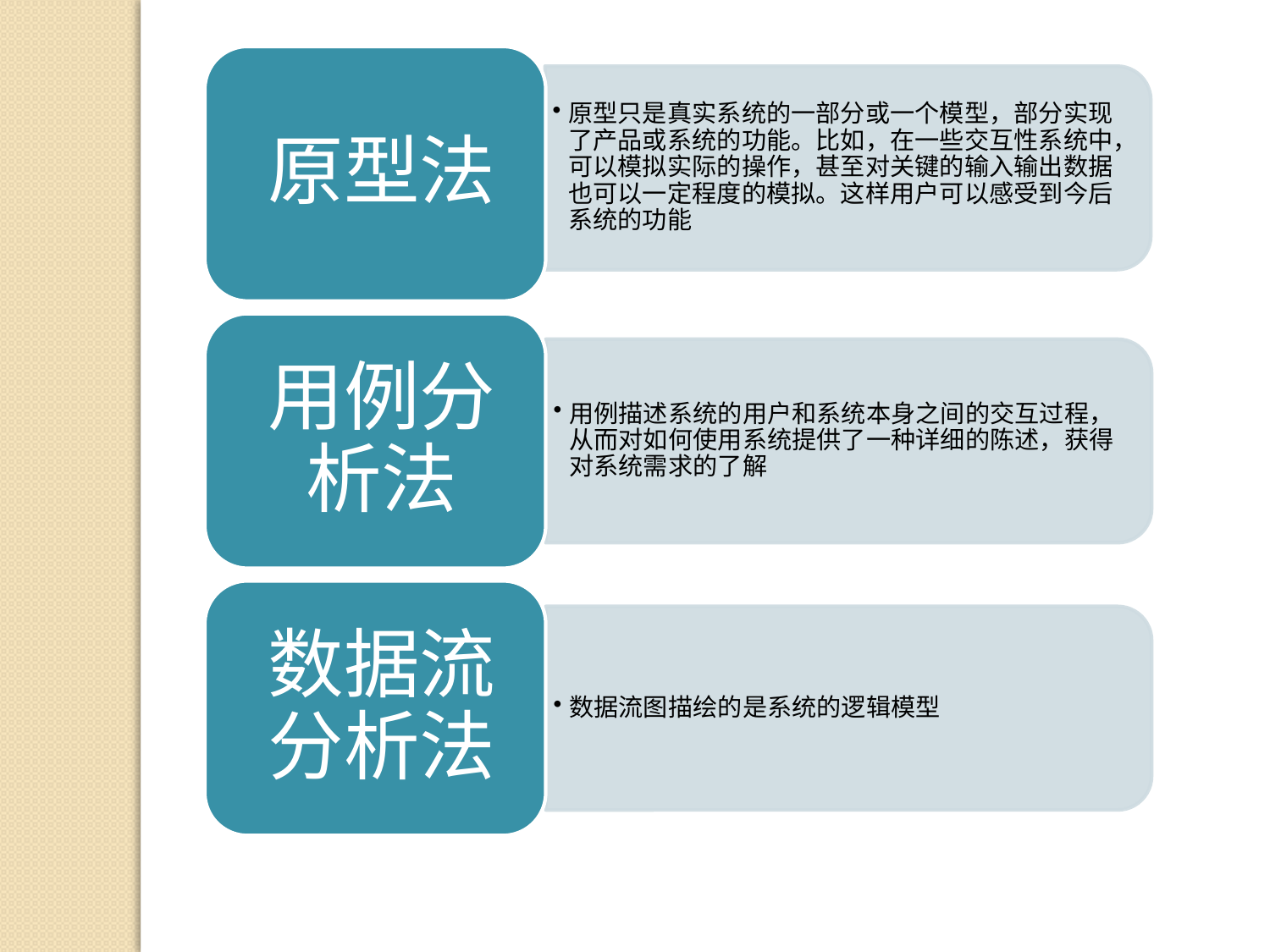

原型只是真实系统的一部分或一个模型，部分实现了产品或系统的功能。比如，在一些交互性系统中，可以模拟实际的操作，甚至对关键的输入输出数据也可以一定程度的模拟。这样用户可以感受到今后系统的功能
原型法
用例描述系统的用户和系统本身之间的交互过程，从而对如何使用系统提供了一种详细的陈述，获得对系统需求的了解
用例分析法
数据流图描绘的是系统的逻辑模型
数据流分析法